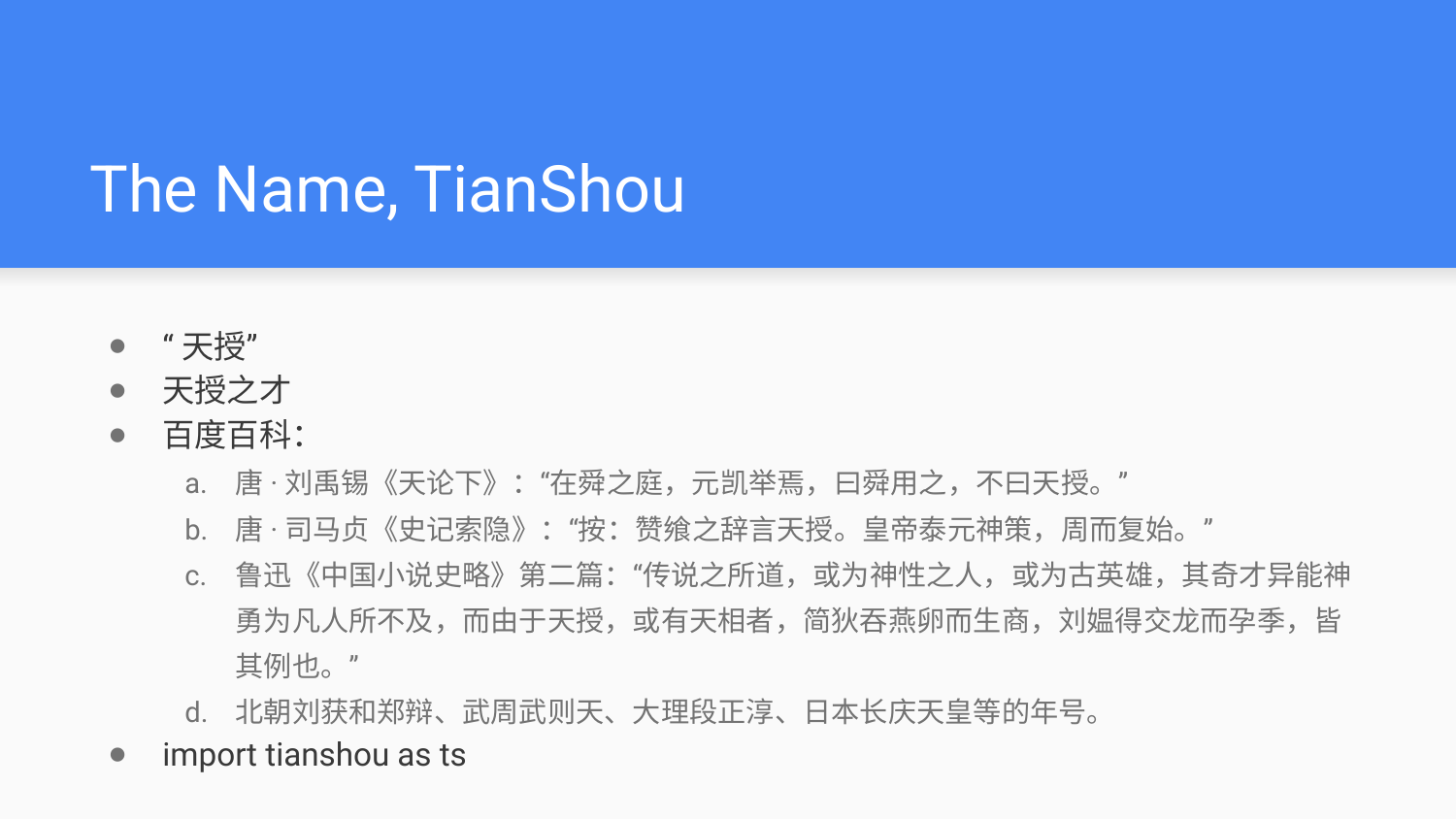

# The Name, TianShou
“天授”
天授之才
百度百科：
唐·刘禹锡《天论下》：“在舜之庭，元凯举焉，曰舜用之，不曰天授。”
唐·司马贞《史记索隐》：“按：赞飨之辞言天授。皇帝泰元神策，周而复始。”
鲁迅《中国小说史略》第二篇：“传说之所道，或为神性之人，或为古英雄，其奇才异能神勇为凡人所不及，而由于天授，或有天相者，简狄吞燕卵而生商，刘媪得交龙而孕季，皆其例也。”
北朝刘获和郑辩、武周武则天、大理段正淳、日本长庆天皇等的年号。
import tianshou as ts